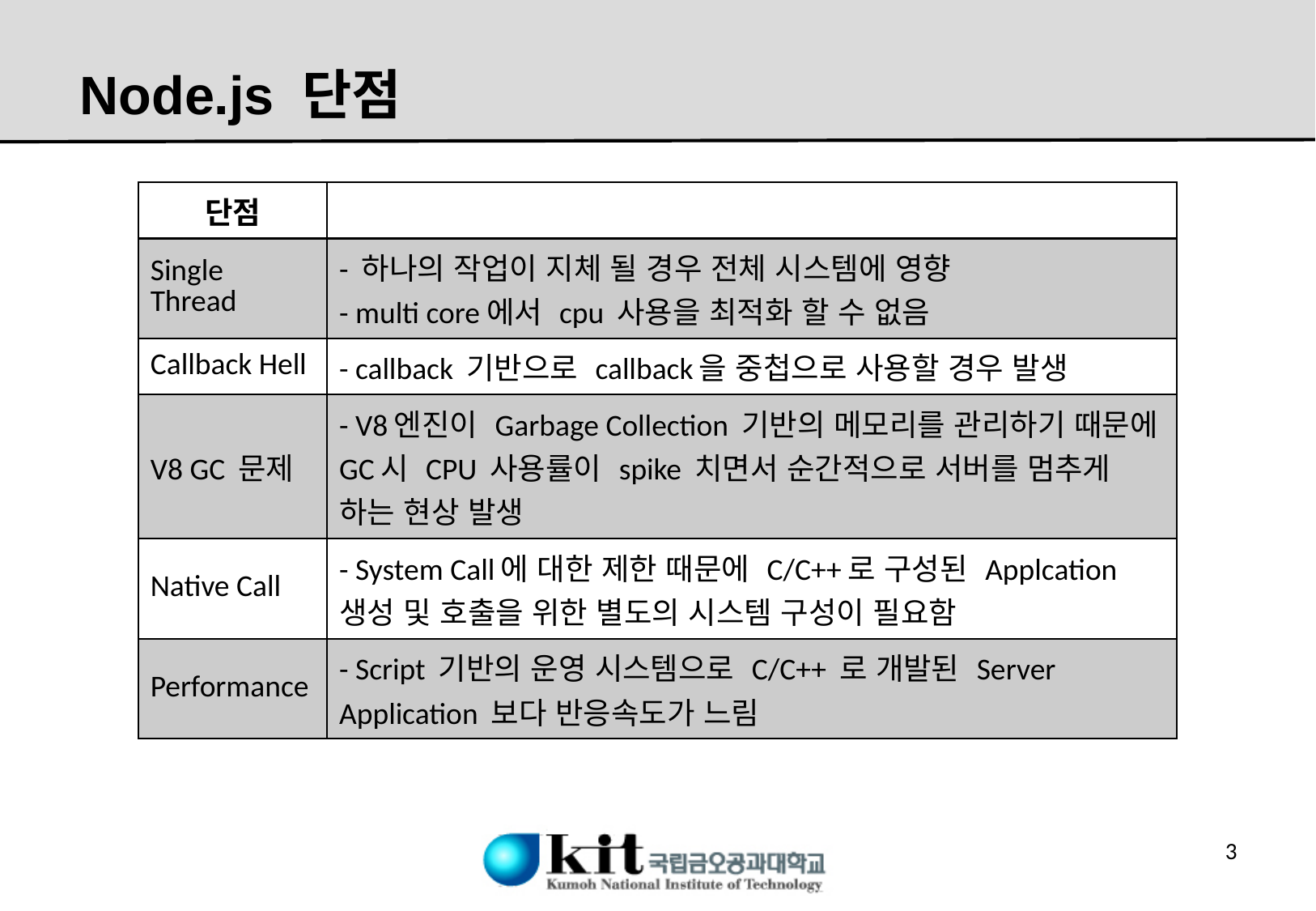

# Node.js 단점
| 단점 |  |
| --- | --- |
| Single Thread | - 하나의 작업이 지체 될 경우 전체 시스템에 영향 - multi core에서 cpu 사용을 최적화 할 수 없음 |
| Callback Hell | - callback 기반으로 callback을 중첩으로 사용할 경우 발생 |
| V8 GC 문제 | - V8엔진이 Garbage Collection 기반의 메모리를 관리하기 때문에 GC시 CPU 사용률이 spike 치면서 순간적으로 서버를 멈추게 하는 현상 발생 |
| Native Call | - System Call에 대한 제한 때문에 C/C++로 구성된 Applcation 생성 및 호출을 위한 별도의 시스템 구성이 필요함 |
| Performance | - Script 기반의 운영 시스템으로 C/C++ 로 개발된 Server Application 보다 반응속도가 느림 |
3